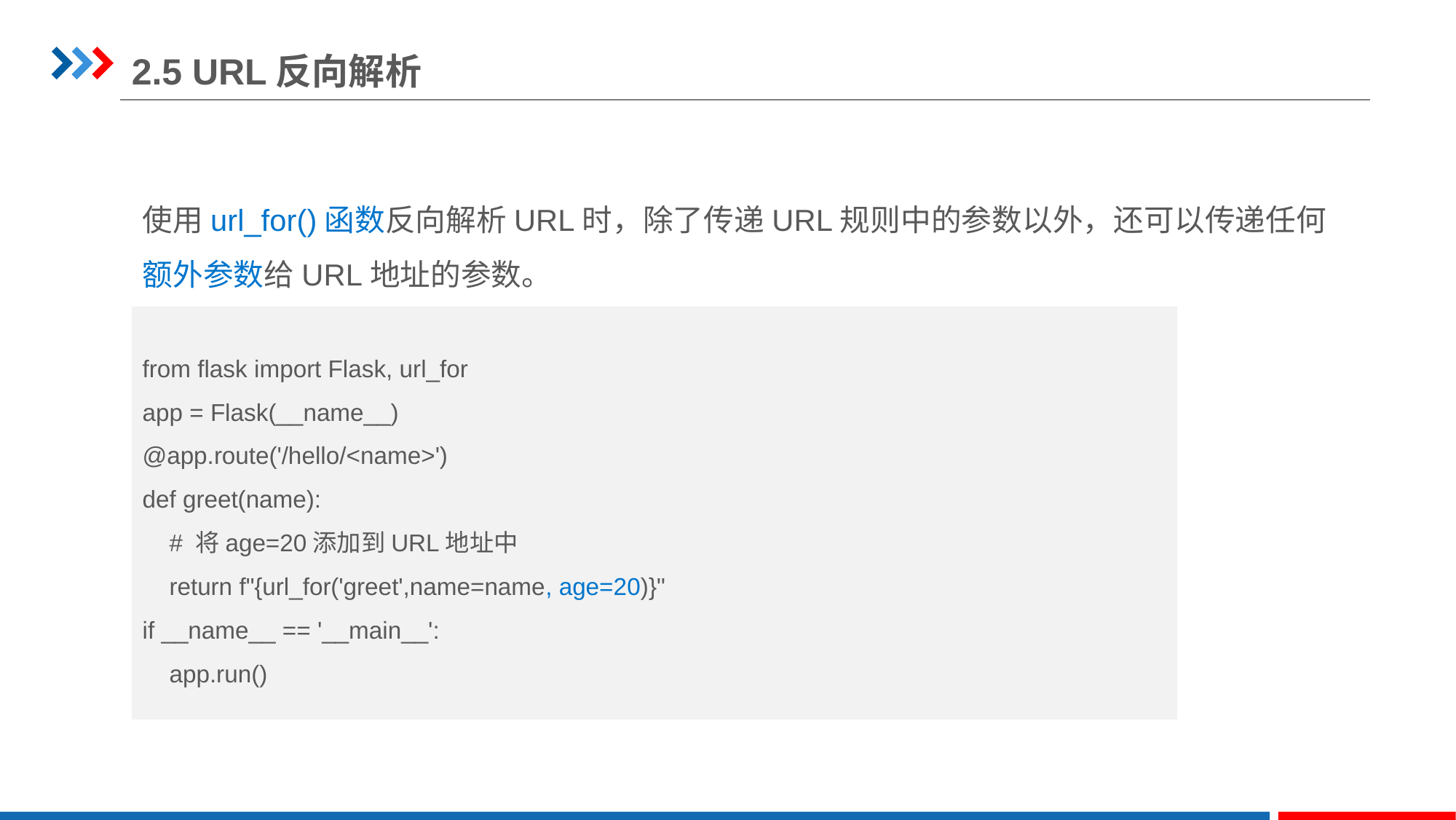

2.5 URL反向解析
使用url_for()函数反向解析URL时，除了传递URL规则中的参数以外，还可以传递任何额外参数给URL地址的参数。
from flask import Flask, url_for
app = Flask(__name__)
@app.route('/hello/<name>')
def greet(name):
    # 将age=20添加到URL地址中
    return f"{url_for('greet',name=name, age=20)}"
if __name__ == '__main__':
    app.run()